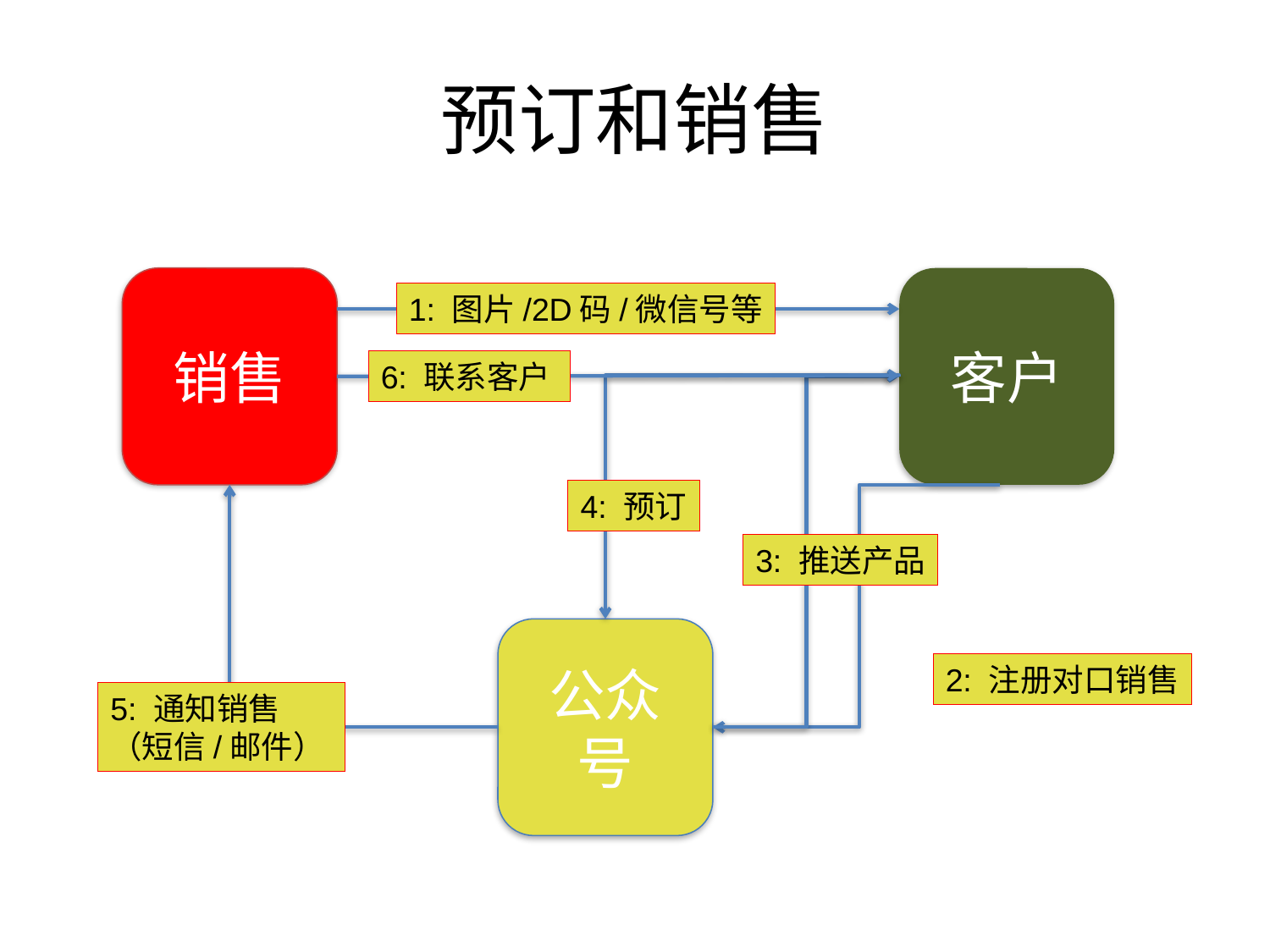

# 预订和销售
销售
客户
1: 图片/2D码/微信号等
6: 联系客户
4: 预订
3: 推送产品
公众号
2: 注册对口销售
5: 通知销售
（短信/邮件）